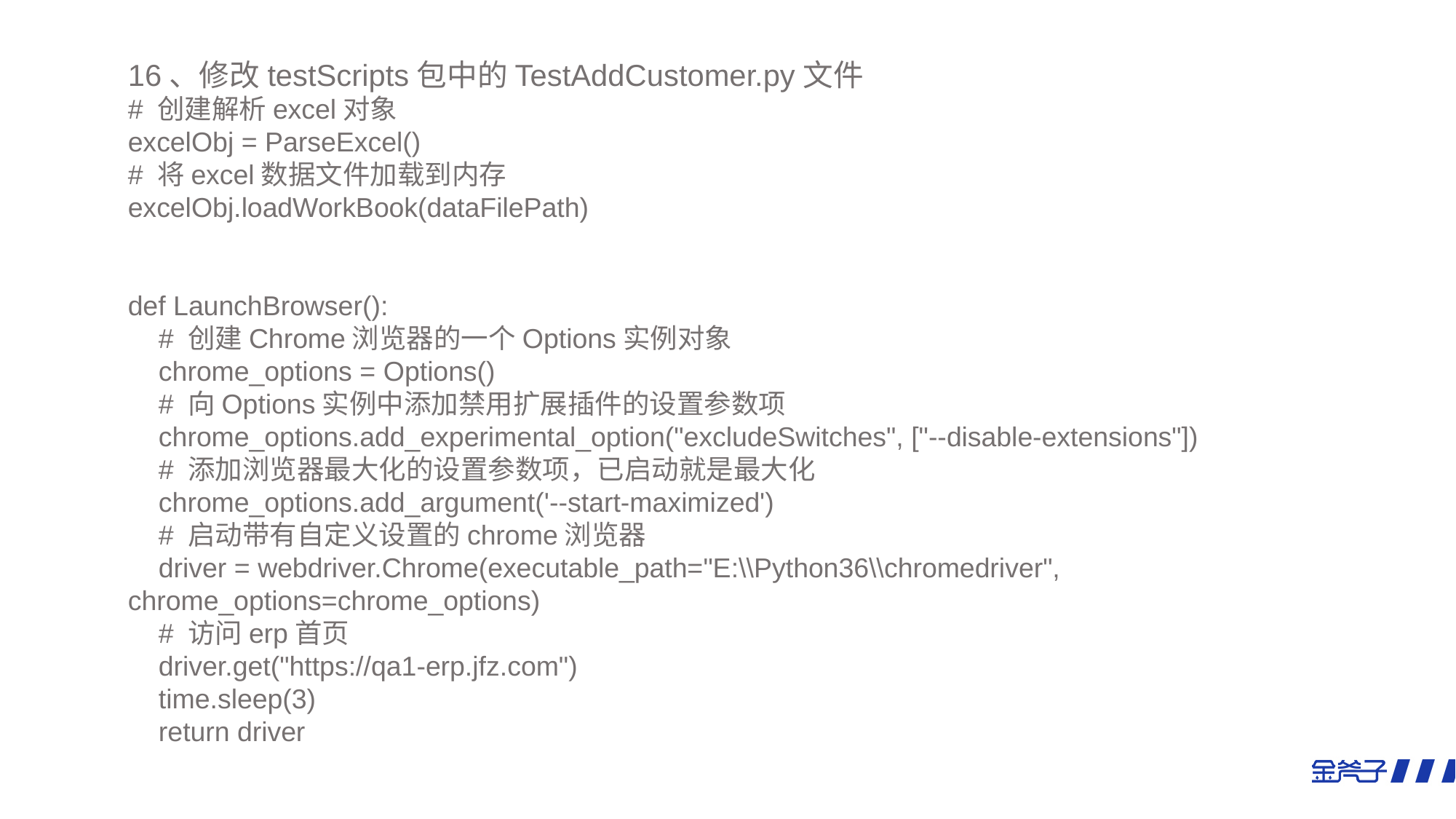

16、修改testScripts包中的TestAddCustomer.py文件
# 创建解析excel对象
excelObj = ParseExcel()
# 将excel数据文件加载到内存
excelObj.loadWorkBook(dataFilePath)

def LaunchBrowser():
    # 创建Chrome浏览器的一个Options实例对象
    chrome_options = Options()
    # 向Options实例中添加禁用扩展插件的设置参数项
    chrome_options.add_experimental_option("excludeSwitches", ["--disable-extensions"])
    # 添加浏览器最大化的设置参数项，已启动就是最大化
    chrome_options.add_argument('--start-maximized')
    # 启动带有自定义设置的chrome浏览器
    driver = webdriver.Chrome(executable_path="E:\\Python36\\chromedriver", chrome_options=chrome_options)
    # 访问erp首页
    driver.get("https://qa1-erp.jfz.com")
    time.sleep(3)
    return driver